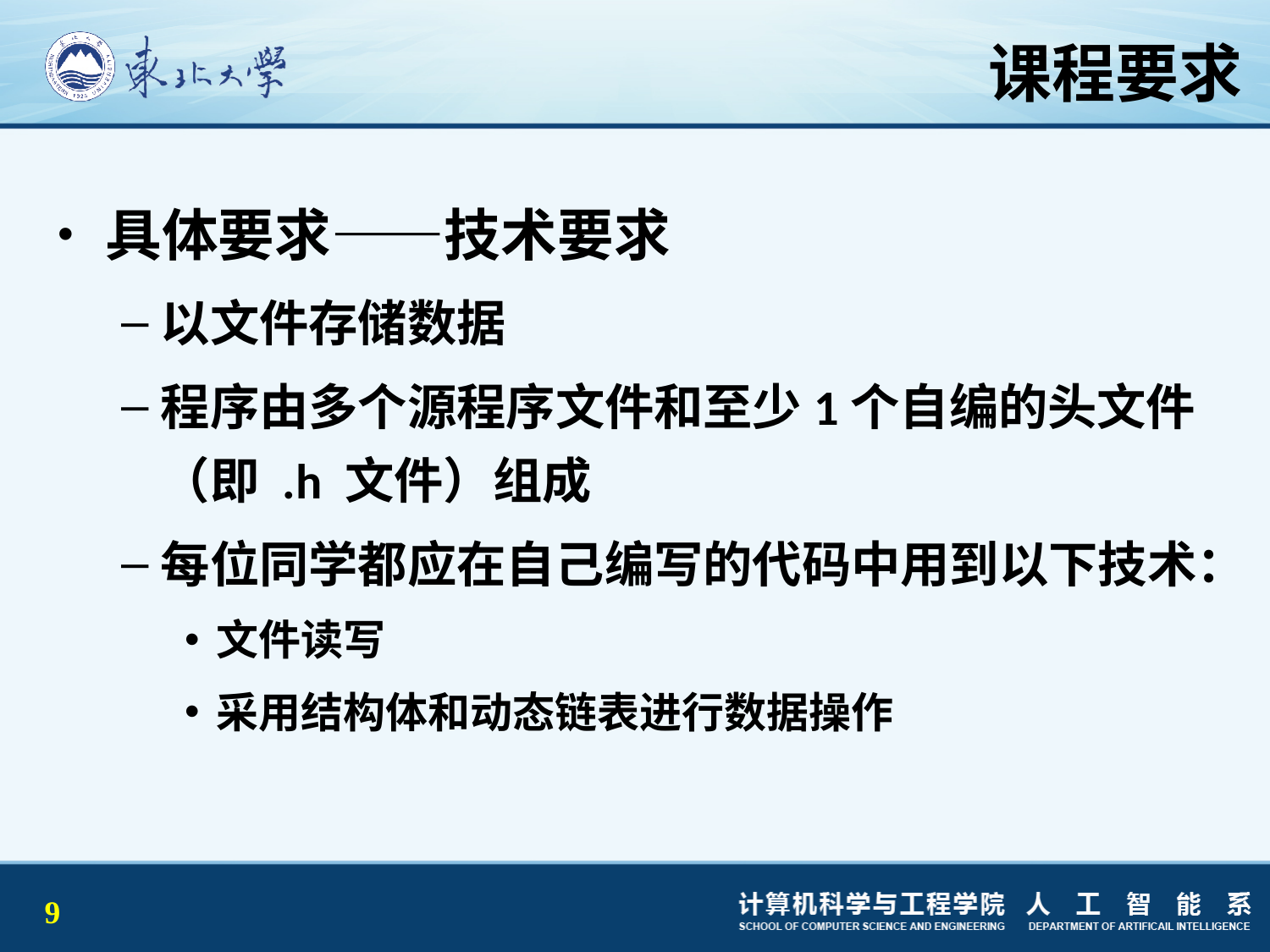

# 课程要求
具体要求——技术要求
以文件存储数据
程序由多个源程序文件和至少1个自编的头文件（即 .h 文件）组成
每位同学都应在自己编写的代码中用到以下技术：
文件读写
采用结构体和动态链表进行数据操作